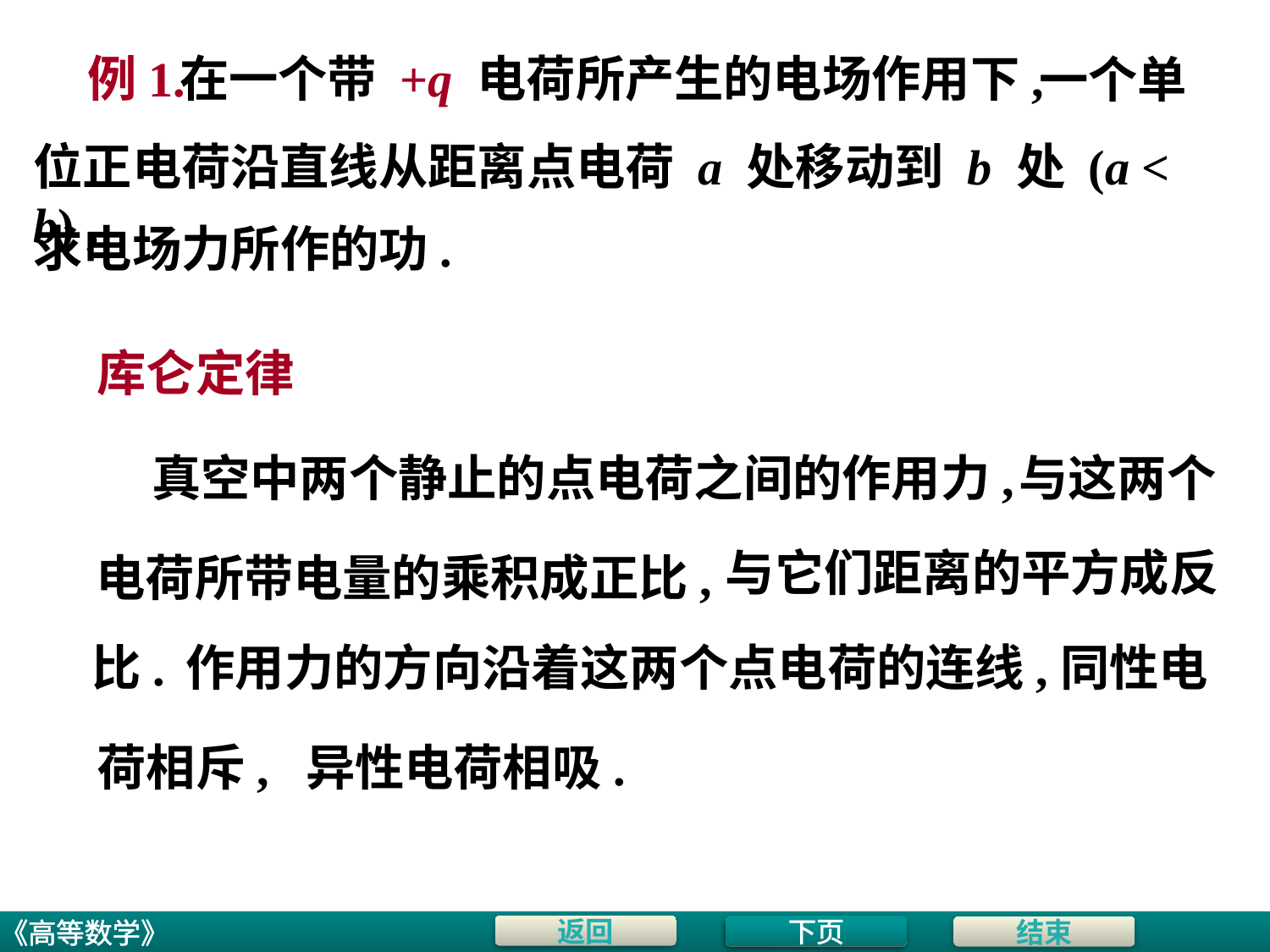

在一个带 +q 电荷所产生的电场作用下,
# 例1.
一个单
位正电荷沿直线从距离点电荷 a 处移动到 b 处 (a < b) ,
求电场力所作的功.
库仑定律
真空中两个静止的点电荷之间的作用力,
与这两个
与它们距离的平方成反
电荷所带电量的乘积成正比,
比.
作用力的方向沿着这两个点电荷的连线,
同性电
荷相斥,  异性电荷相吸.
下页